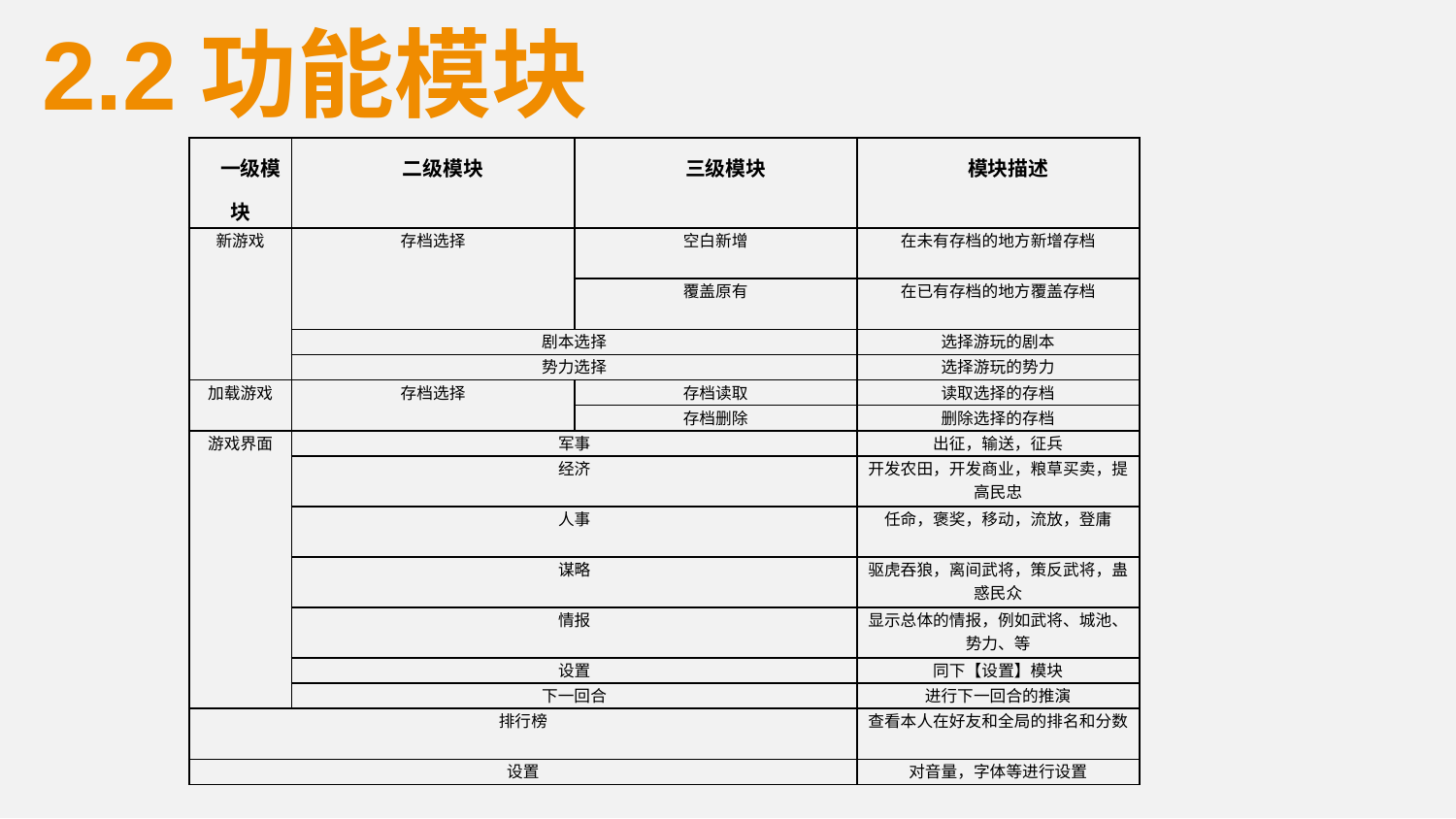

2.2功能模块
| 一级模块 | 二级模块 | 三级模块 | 模块描述 |
| --- | --- | --- | --- |
| 新游戏 | 存档选择 | 空白新增 | 在未有存档的地方新增存档 |
|  |  | 覆盖原有 | 在已有存档的地方覆盖存档 |
|  | 剧本选择 |  | 选择游玩的剧本 |
|  | 势力选择 |  | 选择游玩的势力 |
| 加载游戏 | 存档选择 | 存档读取 | 读取选择的存档 |
|  |  | 存档删除 | 删除选择的存档 |
| 游戏界面 | 军事 |  | 出征，输送，征兵 |
|  | 经济 |  | 开发农田，开发商业，粮草买卖，提高民忠 |
|  | 人事 |  | 任命，褒奖，移动，流放，登庸 |
|  | 谋略 |  | 驱虎吞狼，离间武将，策反武将，蛊惑民众 |
|  | 情报 |  | 显示总体的情报，例如武将、城池、势力、等 |
|  | 设置 |  | 同下【设置】模块 |
|  | 下一回合 |  | 进行下一回合的推演 |
| 排行榜 |  |  | 查看本人在好友和全局的排名和分数 |
| 设置 |  |  | 对音量，字体等进行设置 |